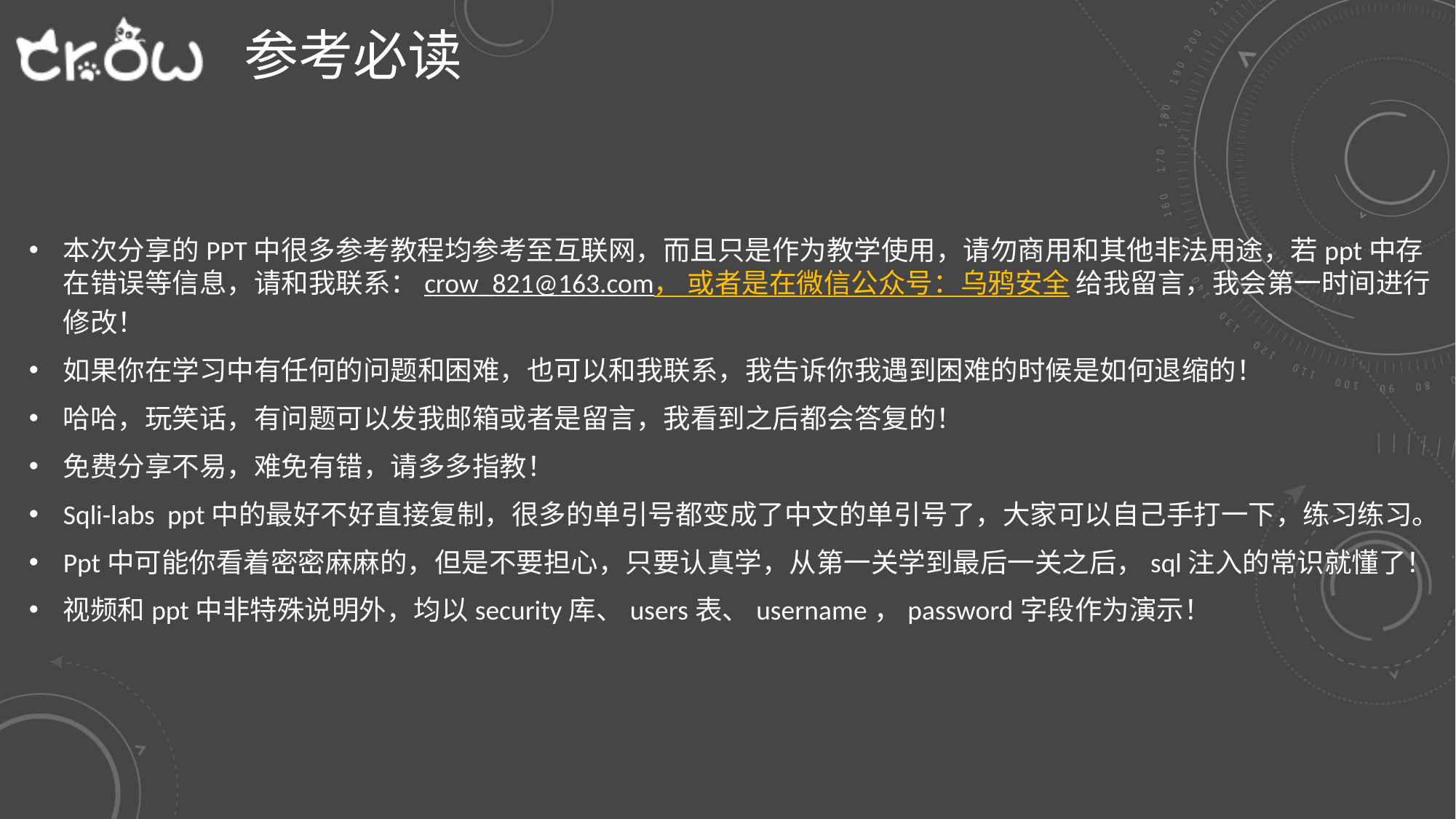

参考必读
本次分享的PPT中很多参考教程均参考至互联网，而且只是作为教学使用，请勿商用和其他非法用途，若ppt中存在错误等信息，请和我联系：crow_821@163.com， 或者是在微信公众号：乌鸦安全 给我留言，我会第一时间进行修改！
如果你在学习中有任何的问题和困难，也可以和我联系，我告诉你我遇到困难的时候是如何退缩的！
哈哈，玩笑话，有问题可以发我邮箱或者是留言，我看到之后都会答复的！
免费分享不易，难免有错，请多多指教！
Sqli-labs  ppt中的最好不好直接复制，很多的单引号都变成了中文的单引号了，大家可以自己手打一下，练习练习。
Ppt中可能你看着密密麻麻的，但是不要担心，只要认真学，从第一关学到最后一关之后，sql注入的常识就懂了！
视频和ppt中非特殊说明外，均以security库、users表、username，password字段作为演示！